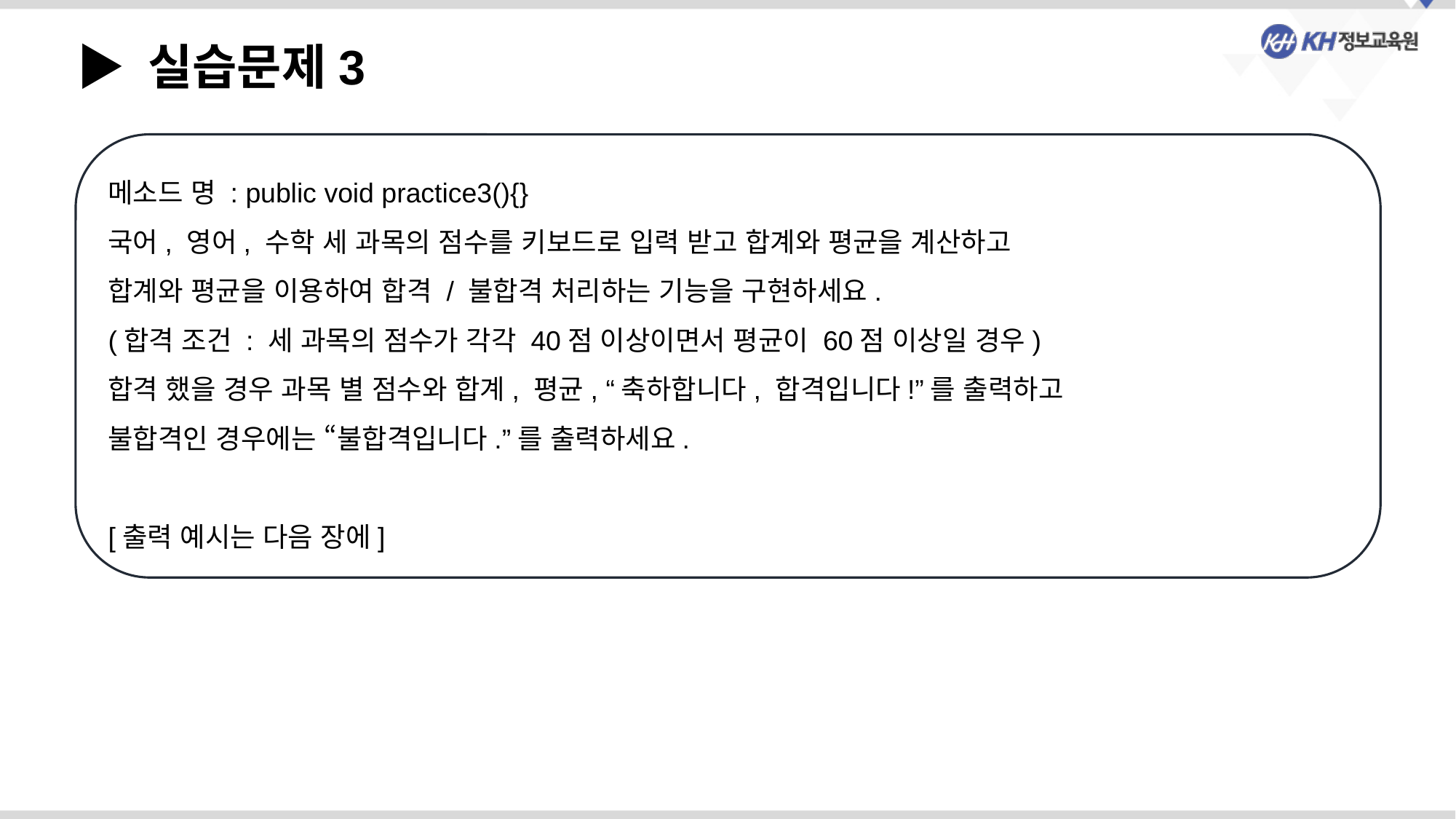

▶ 실습문제3
메소드 명 : public void practice3(){}
국어, 영어, 수학 세 과목의 점수를 키보드로 입력 받고 합계와 평균을 계산하고
합계와 평균을 이용하여 합격 / 불합격 처리하는 기능을 구현하세요.
(합격 조건 : 세 과목의 점수가 각각 40점 이상이면서 평균이 60점 이상일 경우)
합격 했을 경우 과목 별 점수와 합계, 평균, “축하합니다, 합격입니다!”를 출력하고
불합격인 경우에는 “불합격입니다.”를 출력하세요.

[출력 예시는 다음 장에]